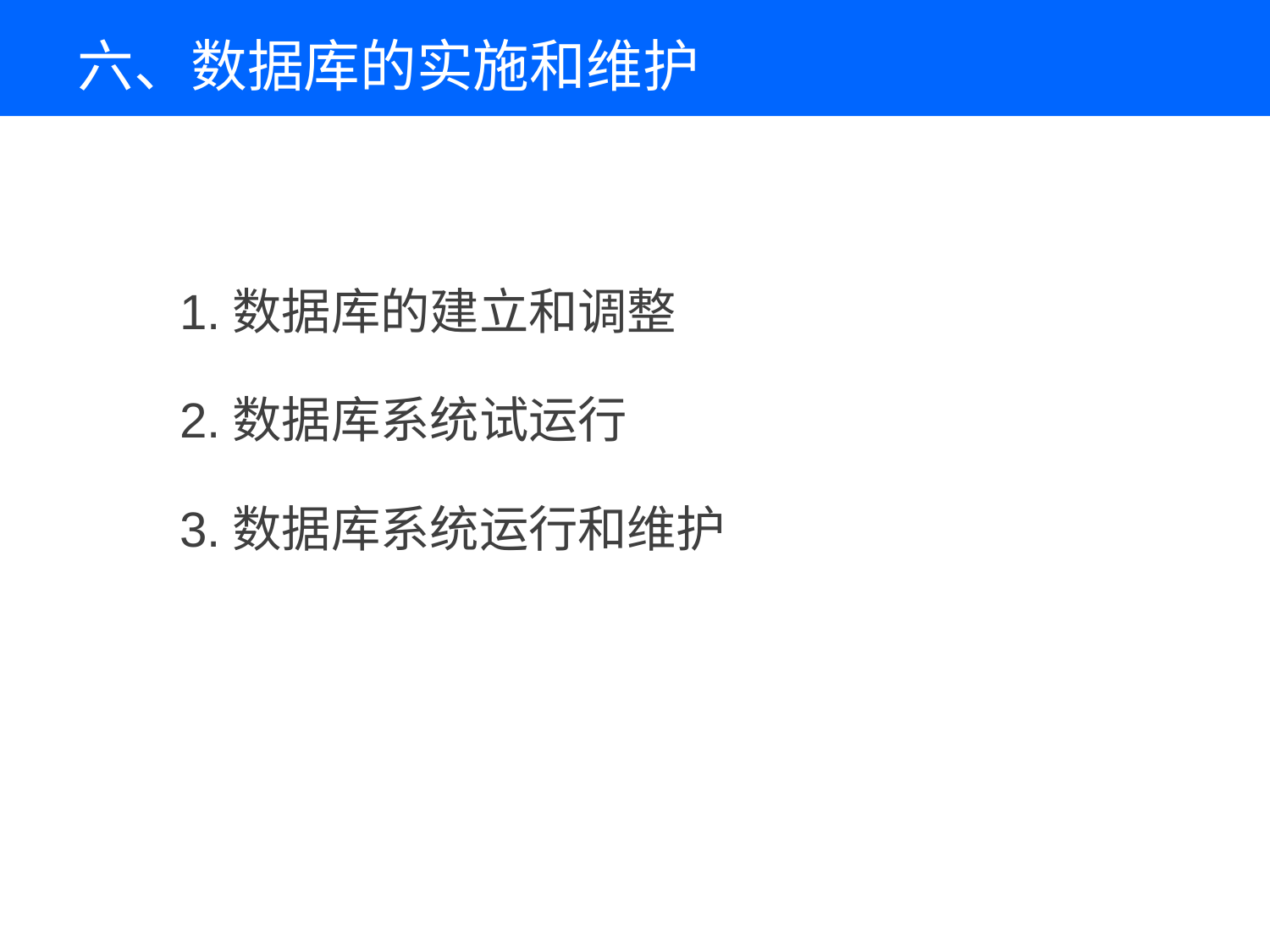

# 六、数据库的实施和维护
1.数据库的建立和调整
2.数据库系统试运行
3.数据库系统运行和维护